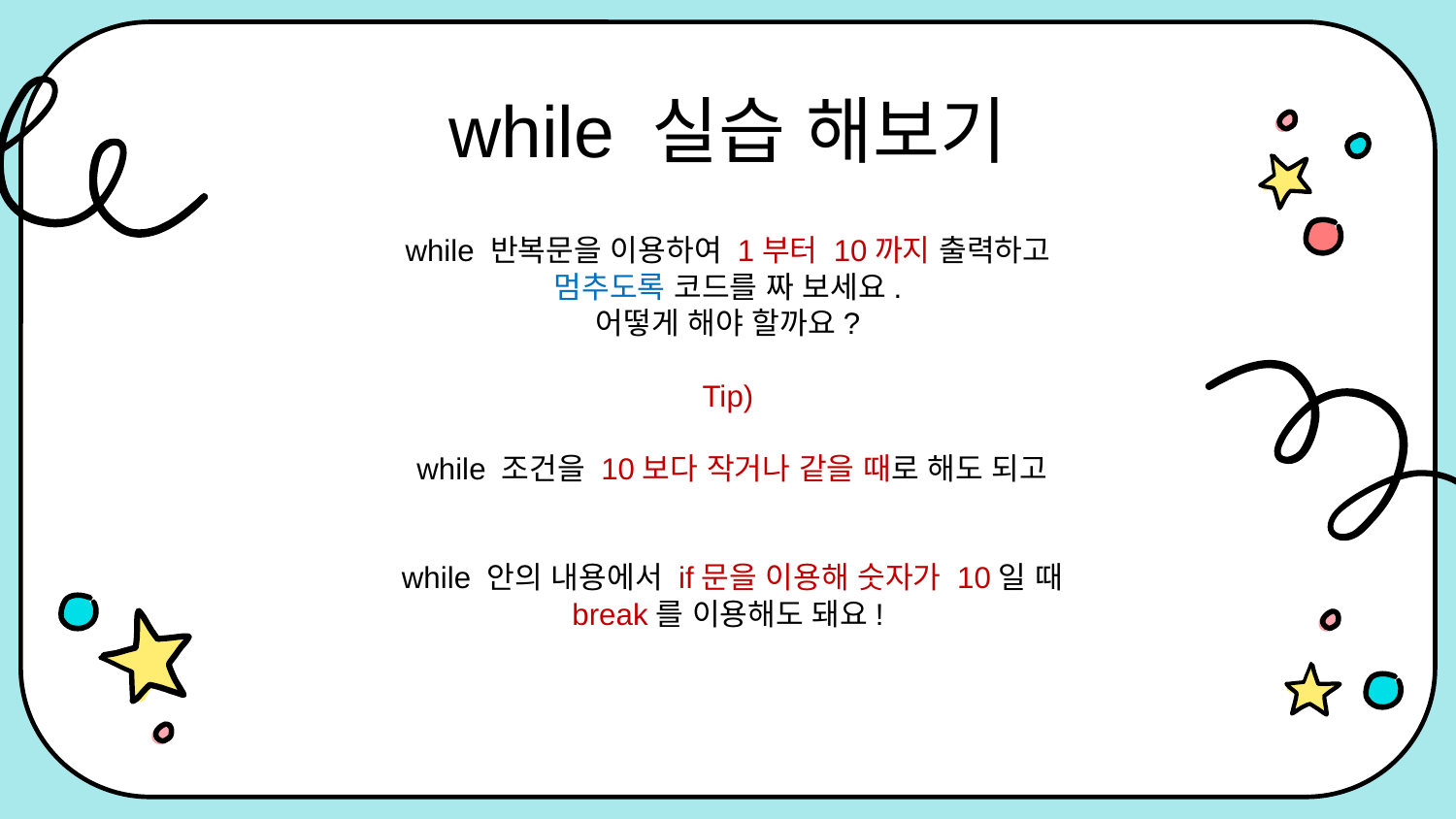

# while 실습 해보기
while 반복문을 이용하여 1부터 10까지 출력하고
멈추도록 코드를 짜 보세요.
어떻게 해야 할까요?

Tip)

 while 조건을 10보다 작거나 같을 때로 해도 되고

 while 안의 내용에서 if문을 이용해 숫자가 10일 때 break를 이용해도 돼요!